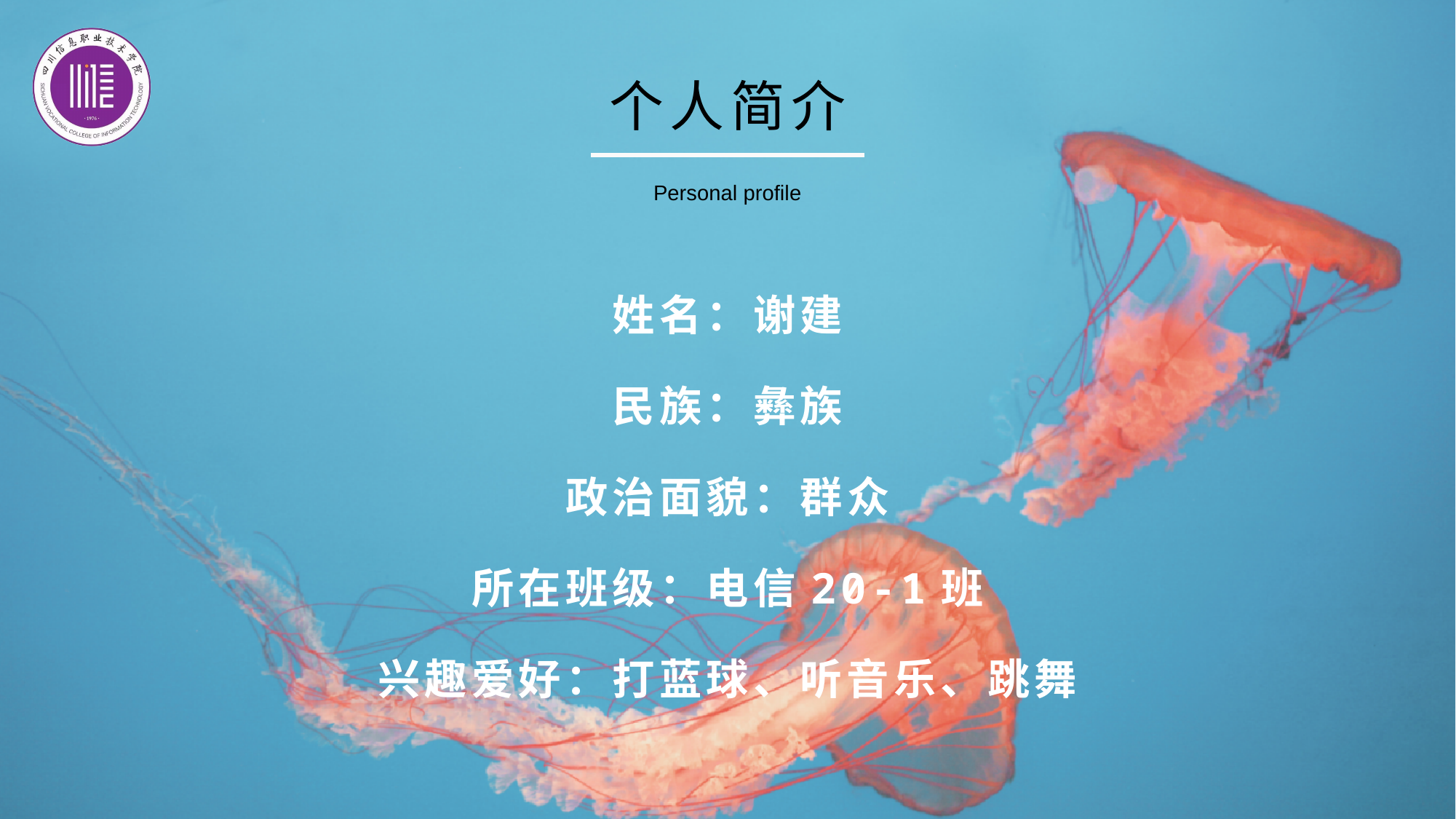

个人简介
Personal profile
姓名：谢建
民族：彝族
政治面貌：群众
所在班级：电信20-1班
兴趣爱好：打蓝球、听音乐、跳舞